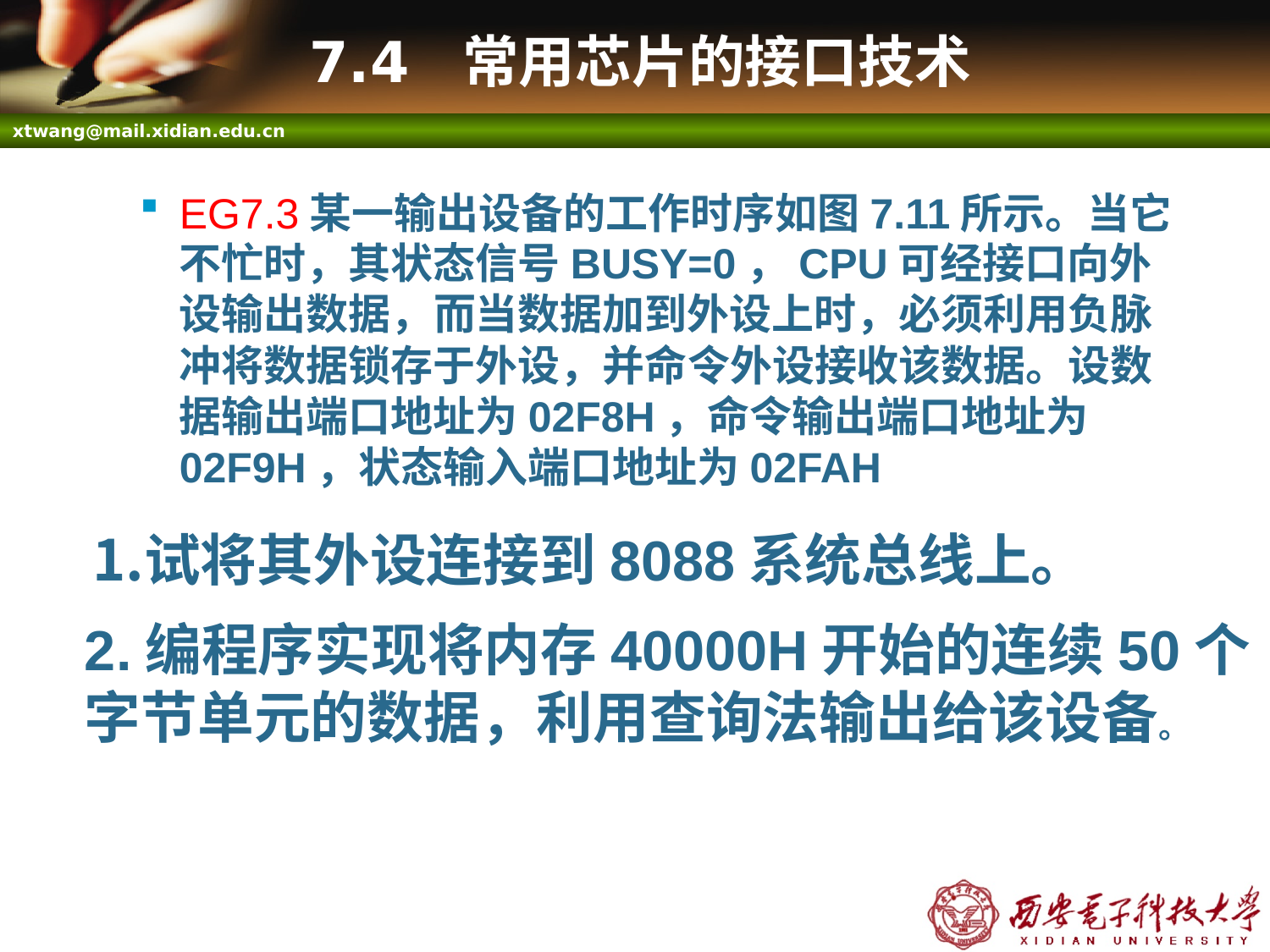

# 7.4  常用芯片的接口技术
EG7.3某一输出设备的工作时序如图7.11所示。当它不忙时，其状态信号BUSY=0，CPU可经接口向外设输出数据，而当数据加到外设上时，必须利用负脉冲将数据锁存于外设，并命令外设接收该数据。设数据输出端口地址为02F8H，命令输出端口地址为02F9H，状态输入端口地址为02FAH
试将其外设连接到8088系统总线上。
2.编程序实现将内存40000H开始的连续50个
字节单元的数据，利用查询法输出给该设备。